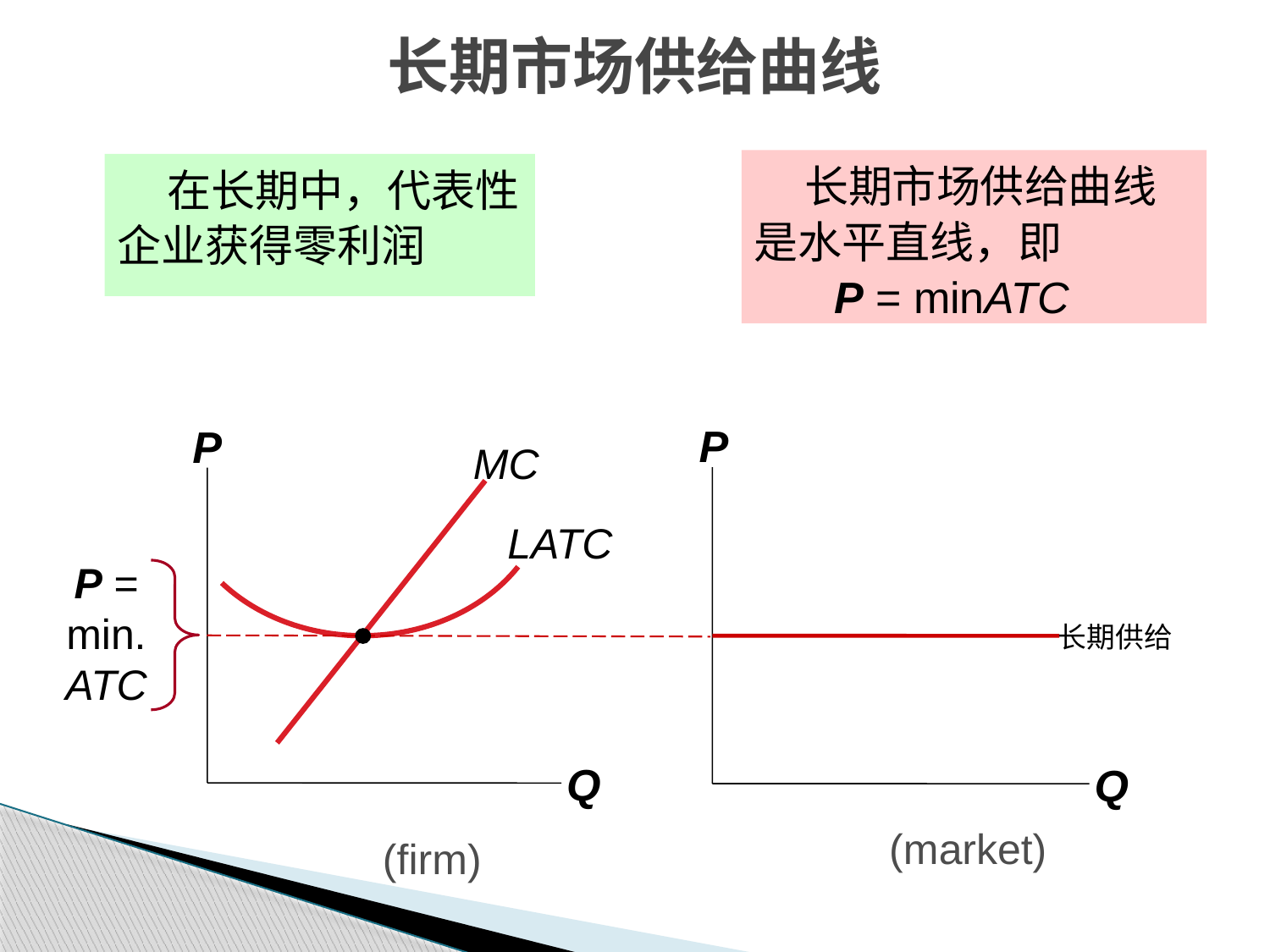

长期市场供给曲线
    长期市场供给曲线是水平直线，即
       P = minATC
    在长期中，代表性企业获得零利润
P

Q
(market)
P

Q
(firm)
MC

LATC
P = min. ATC

长期供给